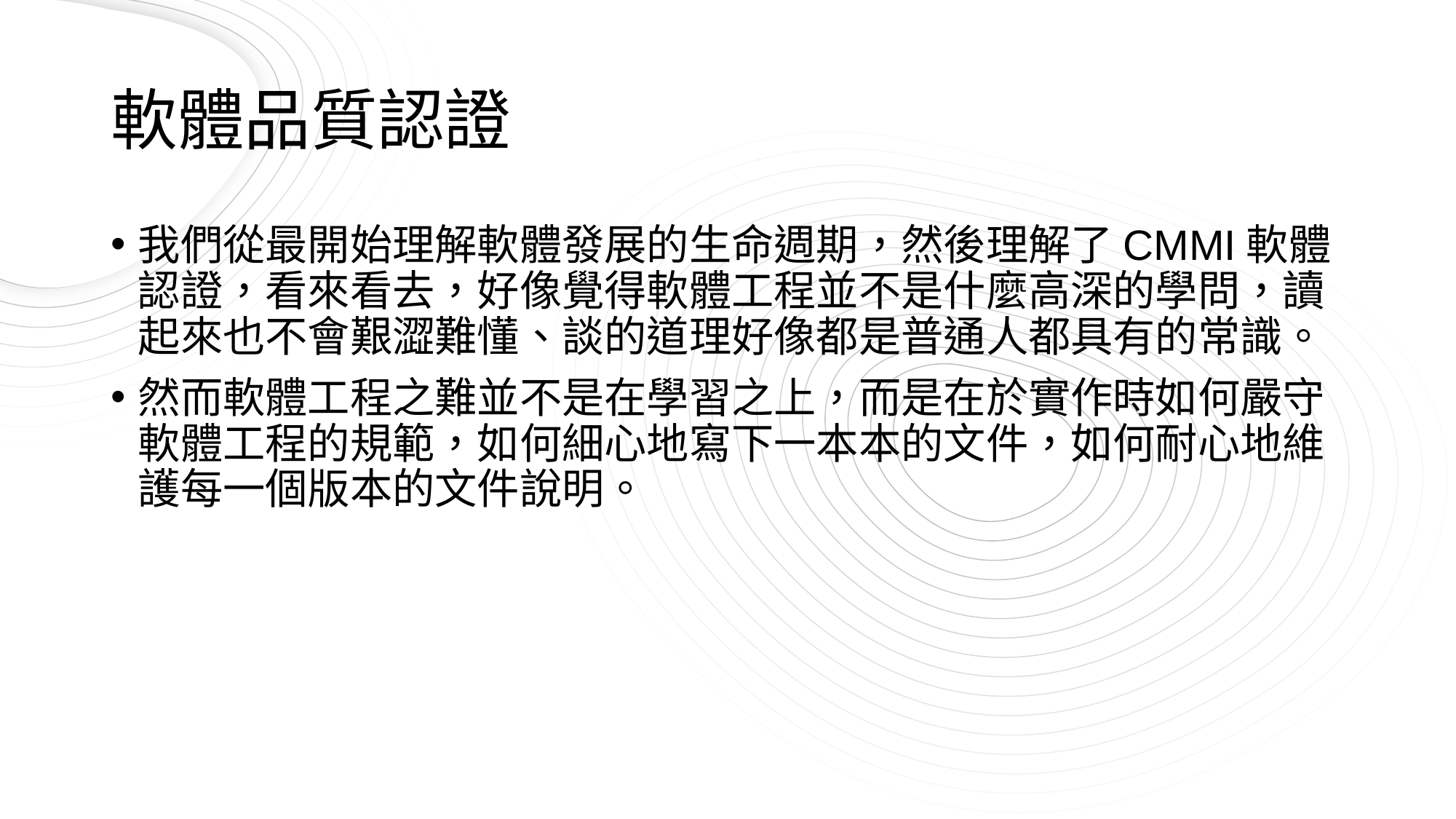

# 軟體品質認證
我們從最開始理解軟體發展的生命週期，然後理解了CMMI軟體認證，看來看去，好像覺得軟體工程並不是什麼高深的學問，讀起來也不會艱澀難懂、談的道理好像都是普通人都具有的常識。
然而軟體工程之難並不是在學習之上，而是在於實作時如何嚴守軟體工程的規範，如何細心地寫下一本本的文件，如何耐心地維護每一個版本的文件說明。